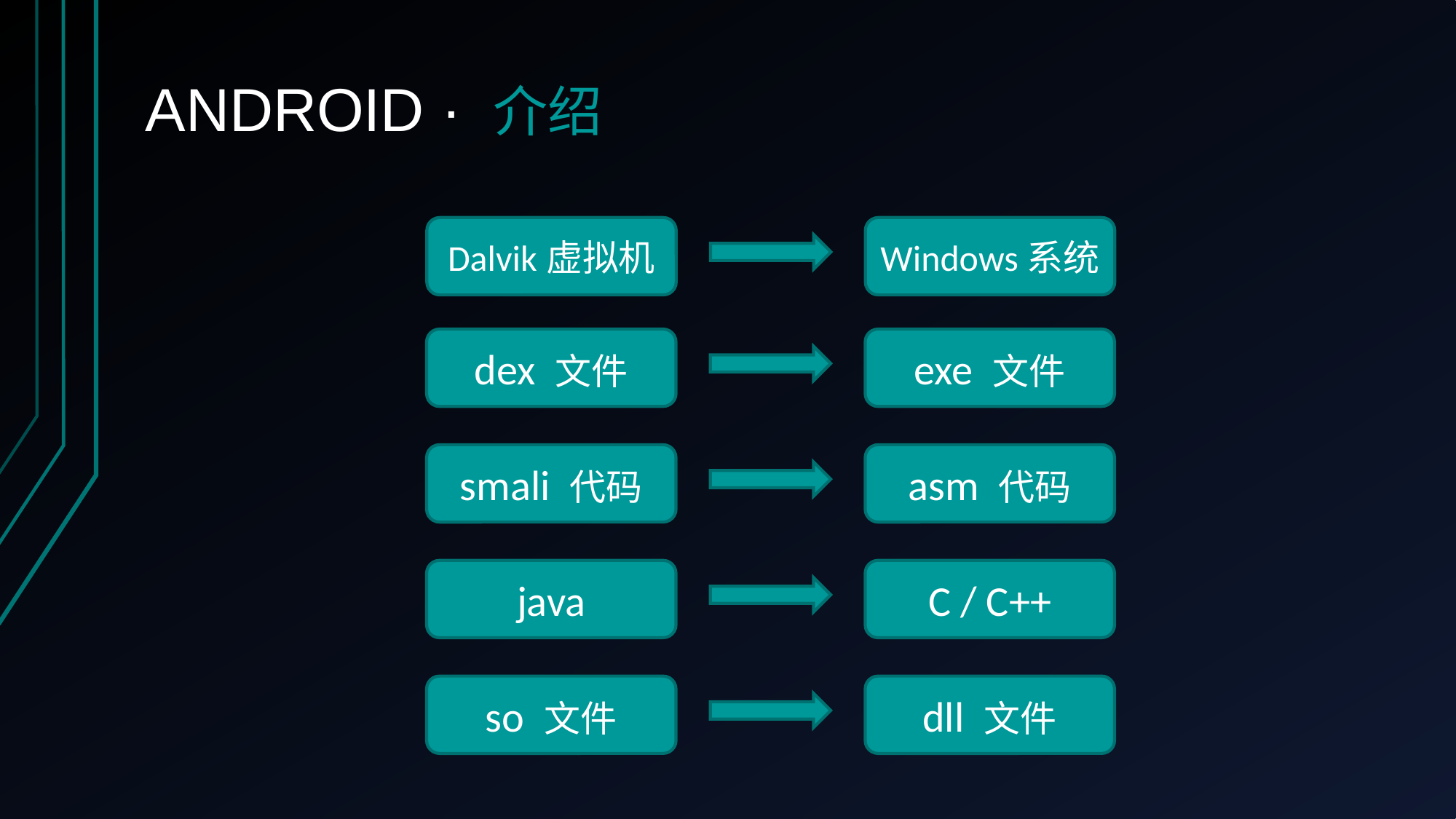

ANDROID · 介绍

Dalvik虚拟机
Windows系统

dex 文件
exe 文件

smali 代码
asm 代码

java
C / C++

so 文件
dll 文件